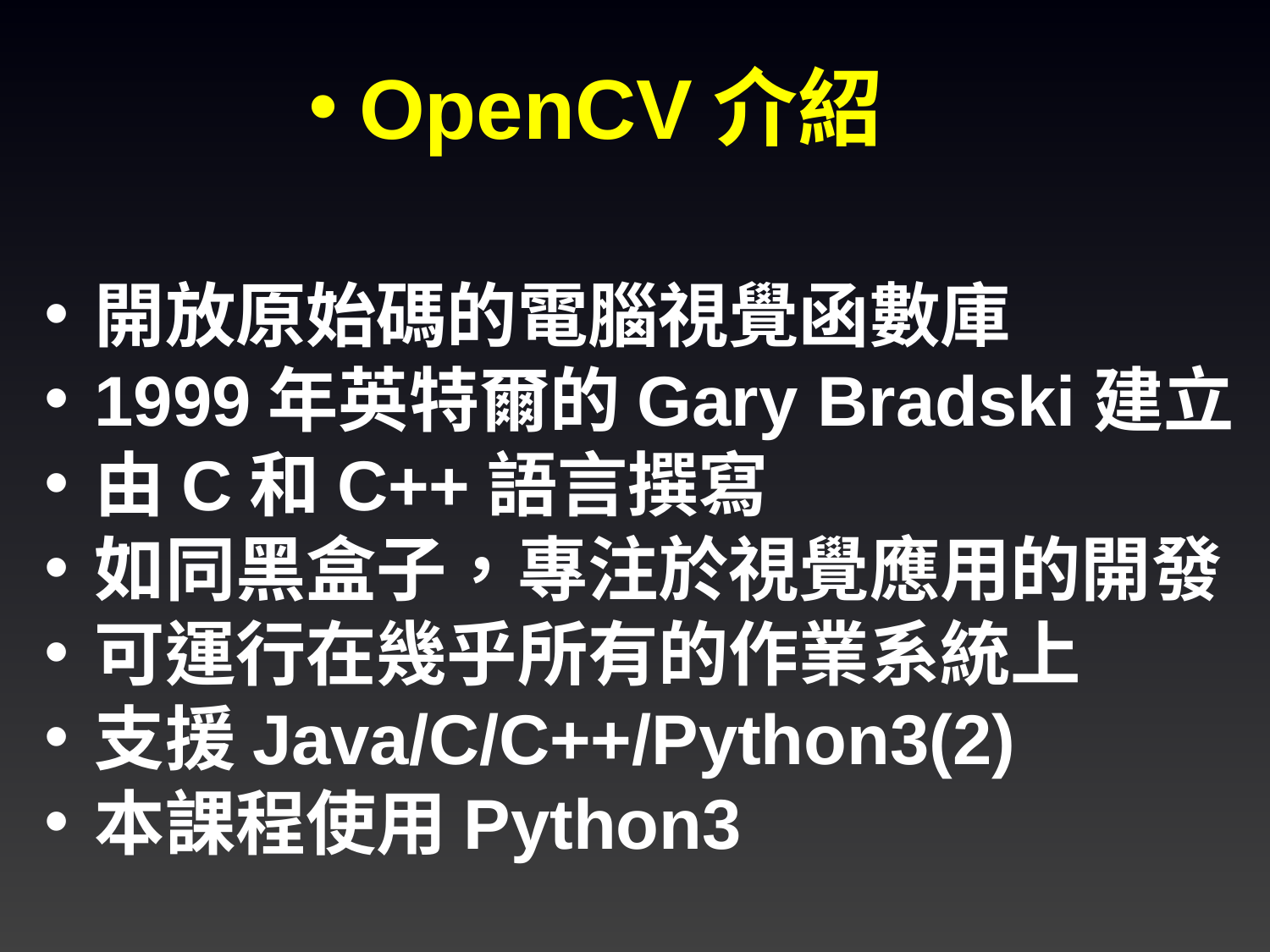

OpenCV介紹
開放原始碼的電腦視覺函數庫
1999年英特爾的Gary Bradski建立
由C和C++語言撰寫
如同黑盒子，專注於視覺應用的開發
可運行在幾乎所有的作業系統上
支援Java/C/C++/Python3(2)
本課程使用Python3